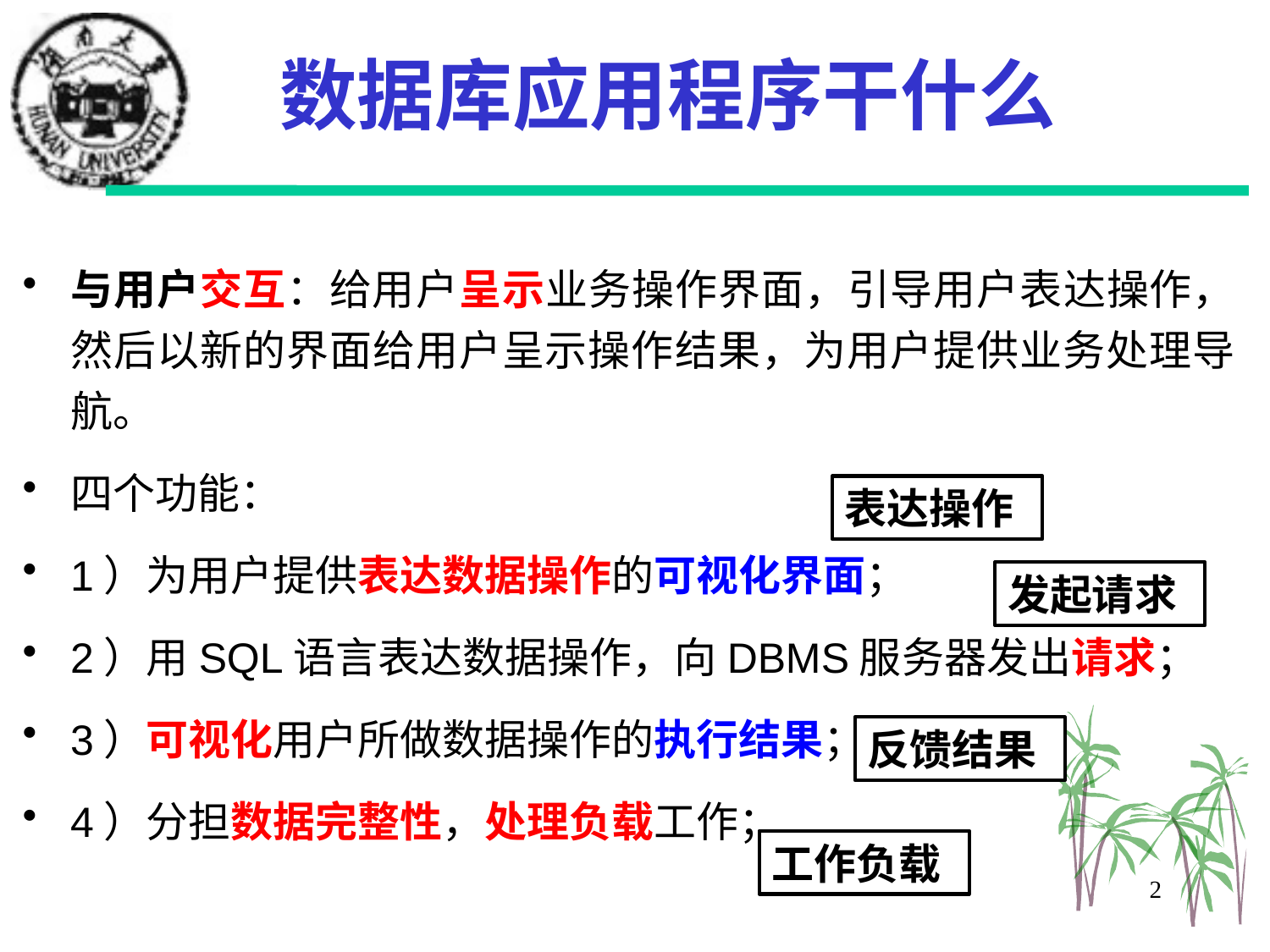

# 数据库应用程序干什么
与用户交互：给用户呈示业务操作界面，引导用户表达操作，然后以新的界面给用户呈示操作结果，为用户提供业务处理导航。
四个功能：
1）为用户提供表达数据操作的可视化界面；
2）用SQL语言表达数据操作，向DBMS服务器发出请求；
3）可视化用户所做数据操作的执行结果；
4）分担数据完整性，处理负载工作；
表达操作
发起请求
反馈结果
工作负载
2